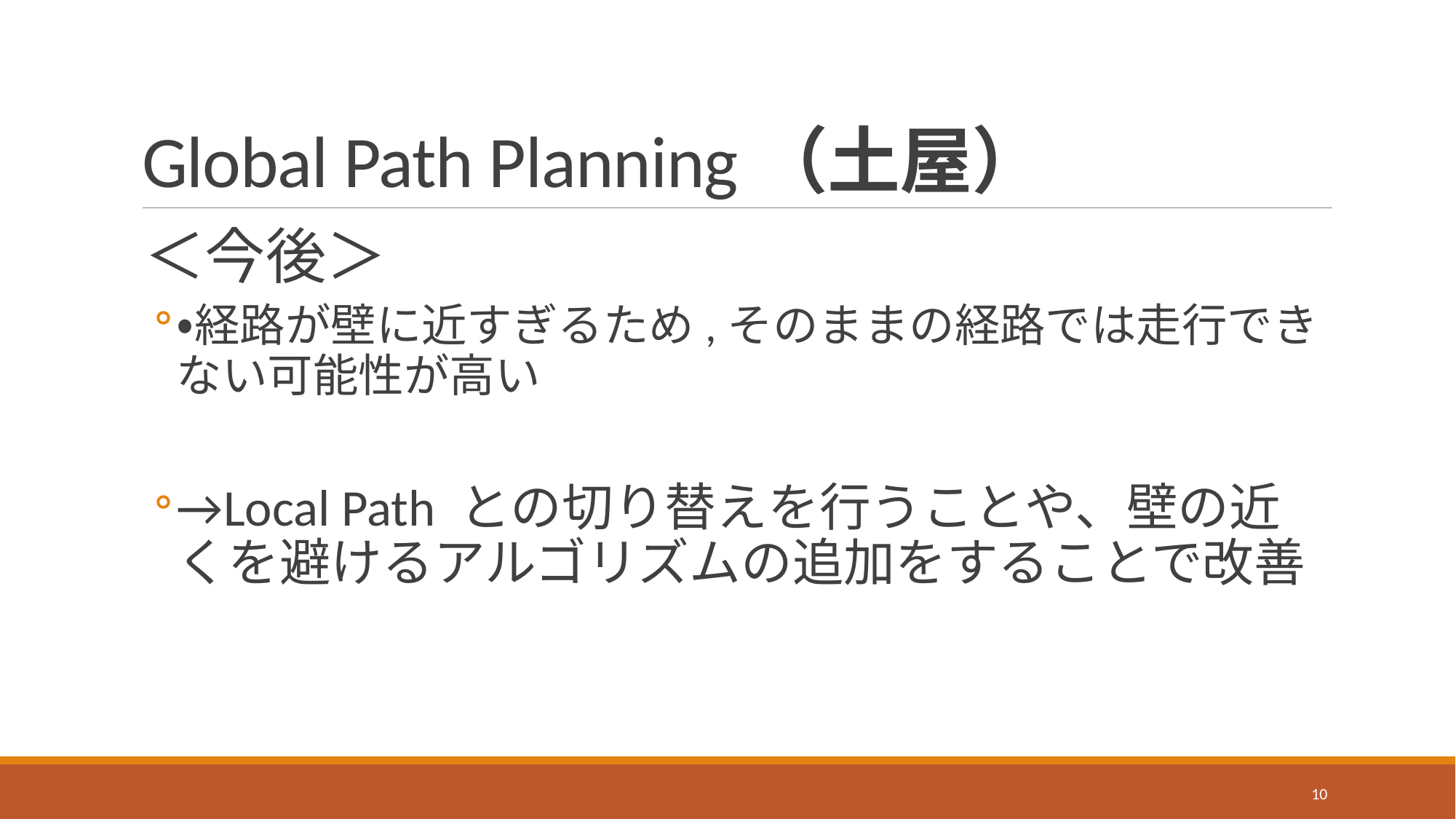

# Global Path Planning（土屋）
＜今後＞
・経路が壁に近すぎるため,そのままの経路では走行できない可能性が高い

→Local Path との切り替えを行うことや、壁の近くを避けるアルゴリズムの追加をすることで改善
10